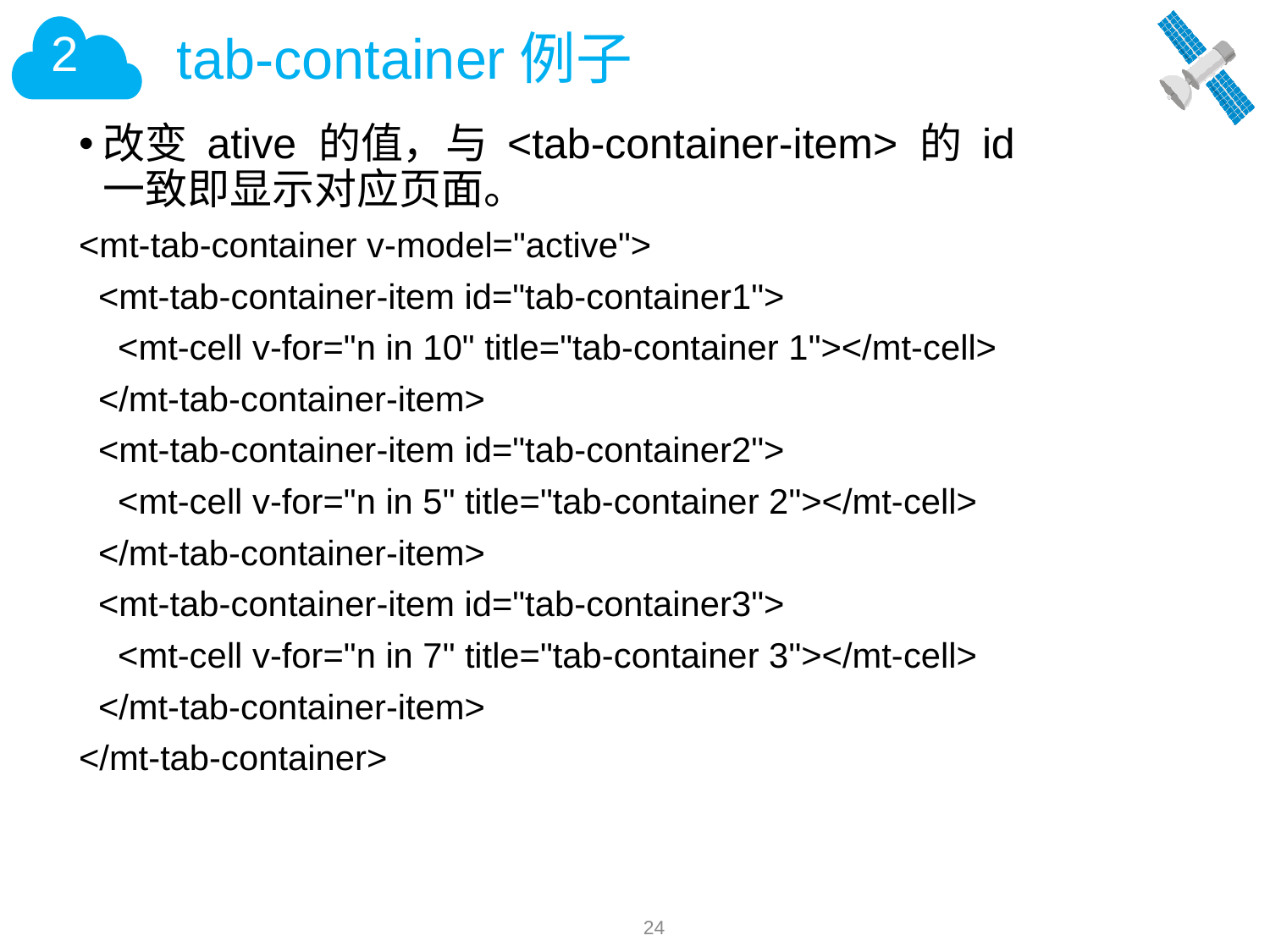

# tab-container例子
改变 ative 的值，与 <tab-container-item> 的 id 一致即显示对应页面。
<mt-tab-container v-model="active">
  <mt-tab-container-item id="tab-container1">
    <mt-cell v-for="n in 10" title="tab-container 1"></mt-cell>
  </mt-tab-container-item>
  <mt-tab-container-item id="tab-container2">
    <mt-cell v-for="n in 5" title="tab-container 2"></mt-cell>
  </mt-tab-container-item>
  <mt-tab-container-item id="tab-container3">
    <mt-cell v-for="n in 7" title="tab-container 3"></mt-cell>
  </mt-tab-container-item>
</mt-tab-container>
24